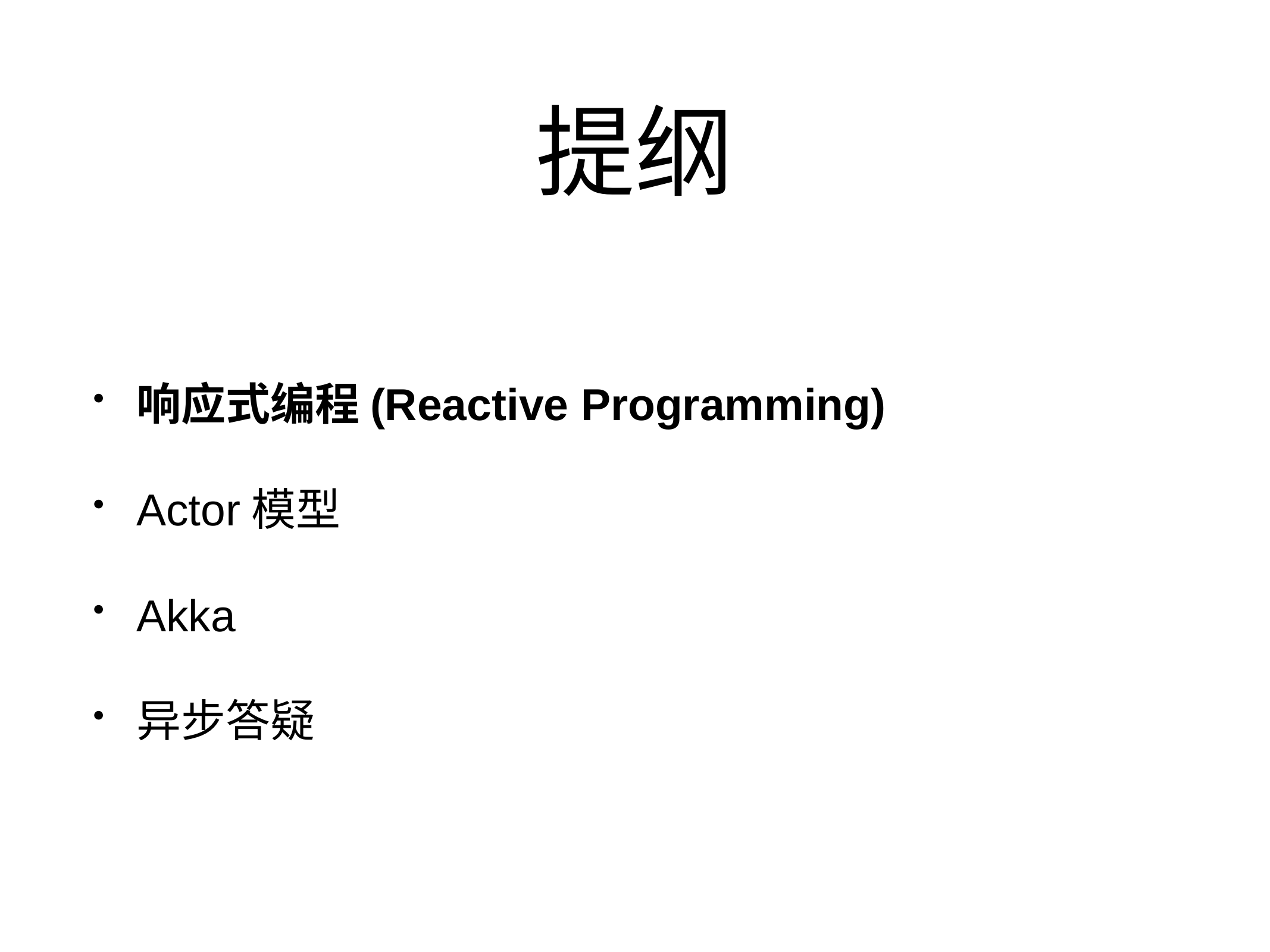

# 提纲
响应式编程(Reactive Programming)
Actor模型
Akka
异步答疑